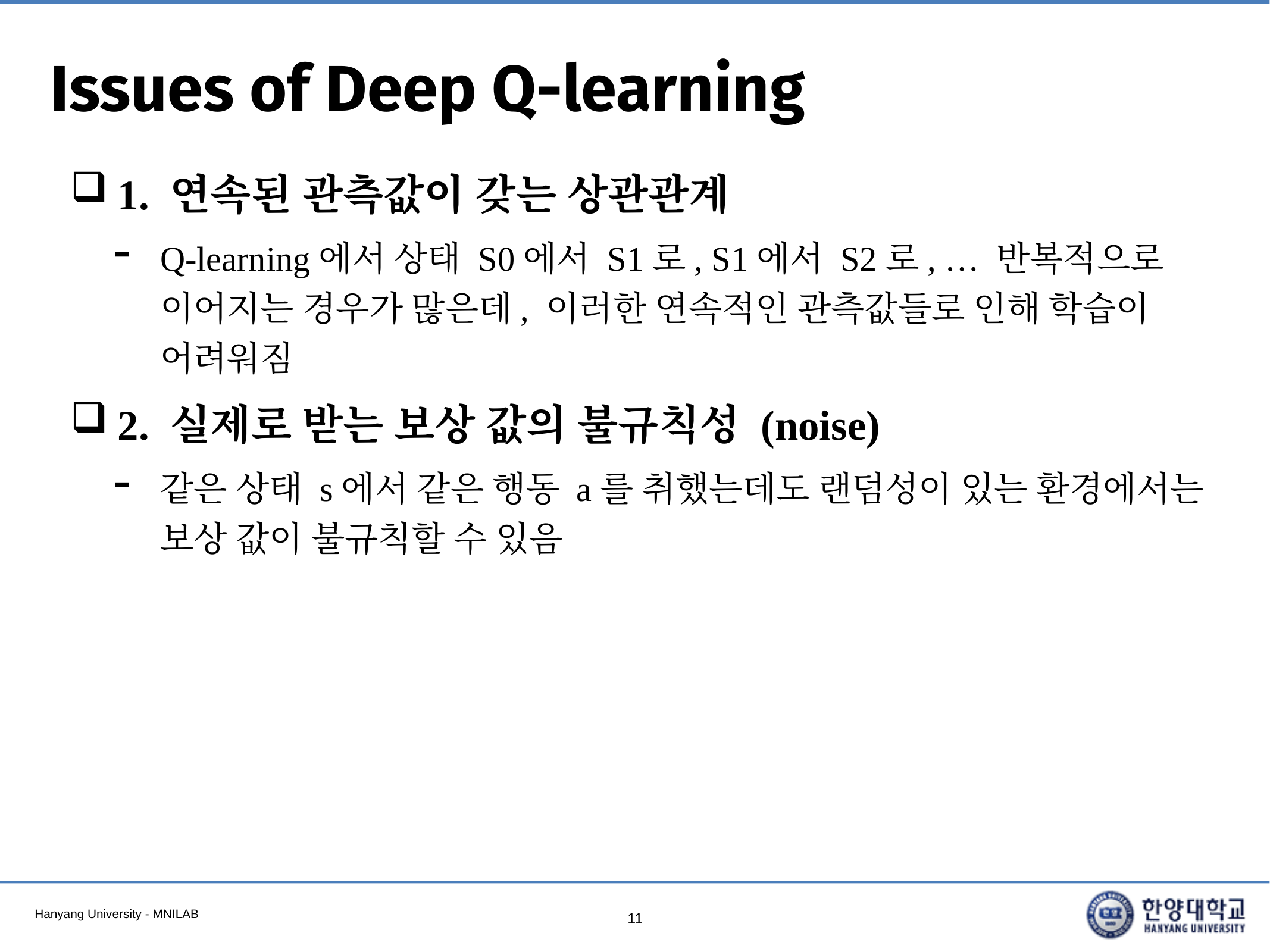

# Issues of Deep Q-learning
1. 연속된 관측값이 갖는 상관관계
Q-learning에서 상태 S0에서 S1로, S1에서 S2로, … 반복적으로 이어지는 경우가 많은데, 이러한 연속적인 관측값들로 인해 학습이 어려워짐
2. 실제로 받는 보상 값의 불규칙성 (noise)
같은 상태 s에서 같은 행동 a를 취했는데도 랜덤성이 있는 환경에서는 보상 값이 불규칙할 수 있음
11